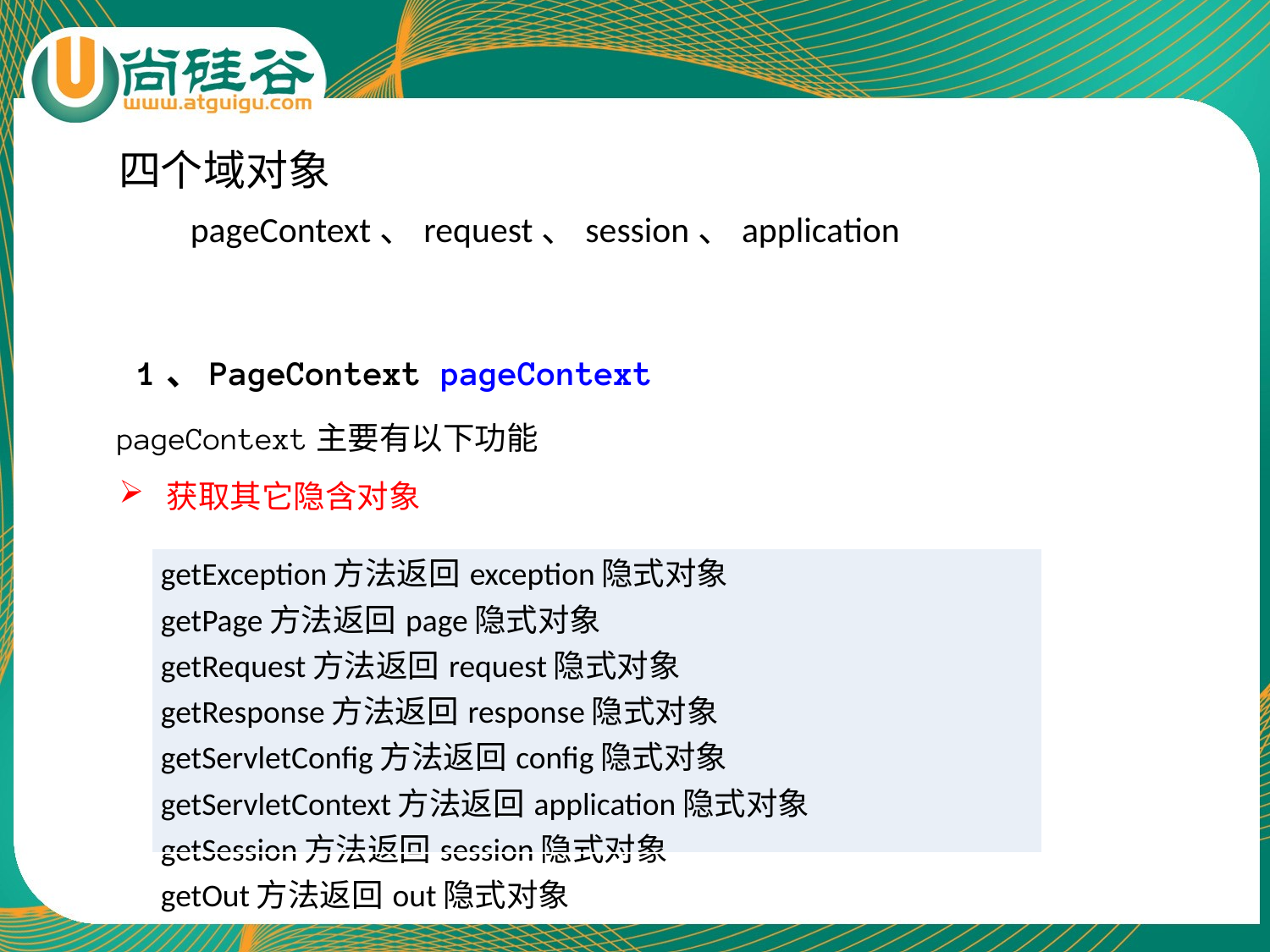

四个域对象
pageContext、request、session、application
1、PageContext pageContext
pageContext主要有以下功能
获取其它隐含对象
| getException方法返回exception隐式对象 getPage方法返回page隐式对象 getRequest方法返回request隐式对象 getResponse方法返回response隐式对象 getServletConfig方法返回config隐式对象 getServletContext方法返回application隐式对象 getSession方法返回session隐式对象 getOut方法返回out隐式对象 |
| --- |